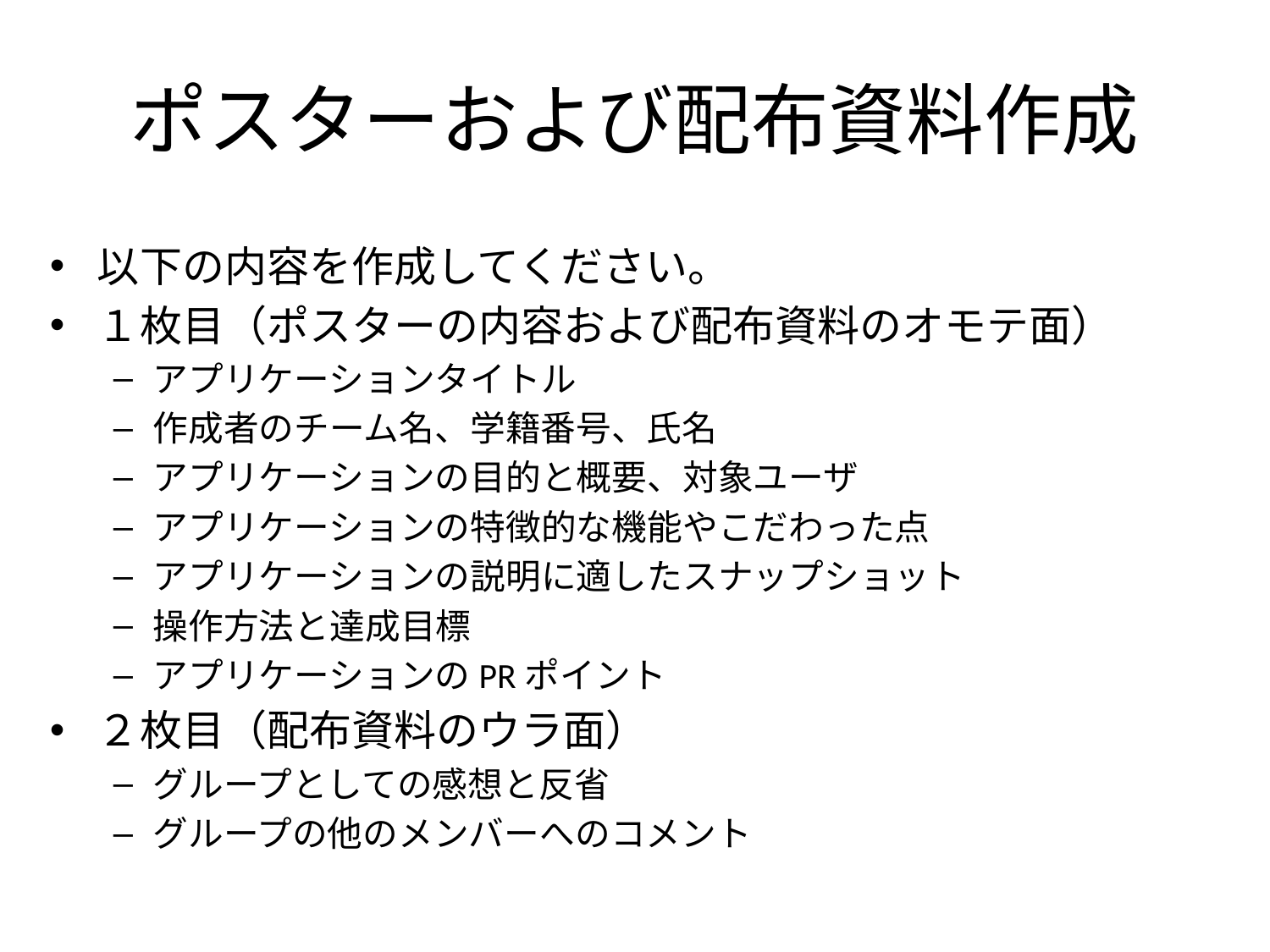

# ポスターおよび配布資料作成
以下の内容を作成してください。
１枚目（ポスターの内容および配布資料のオモテ面）
アプリケーションタイトル
作成者のチーム名、学籍番号、氏名
アプリケーションの目的と概要、対象ユーザ
アプリケーションの特徴的な機能やこだわった点
アプリケーションの説明に適したスナップショット
操作方法と達成目標
アプリケーションのPRポイント
２枚目（配布資料のウラ面）
グループとしての感想と反省
グループの他のメンバーへのコメント